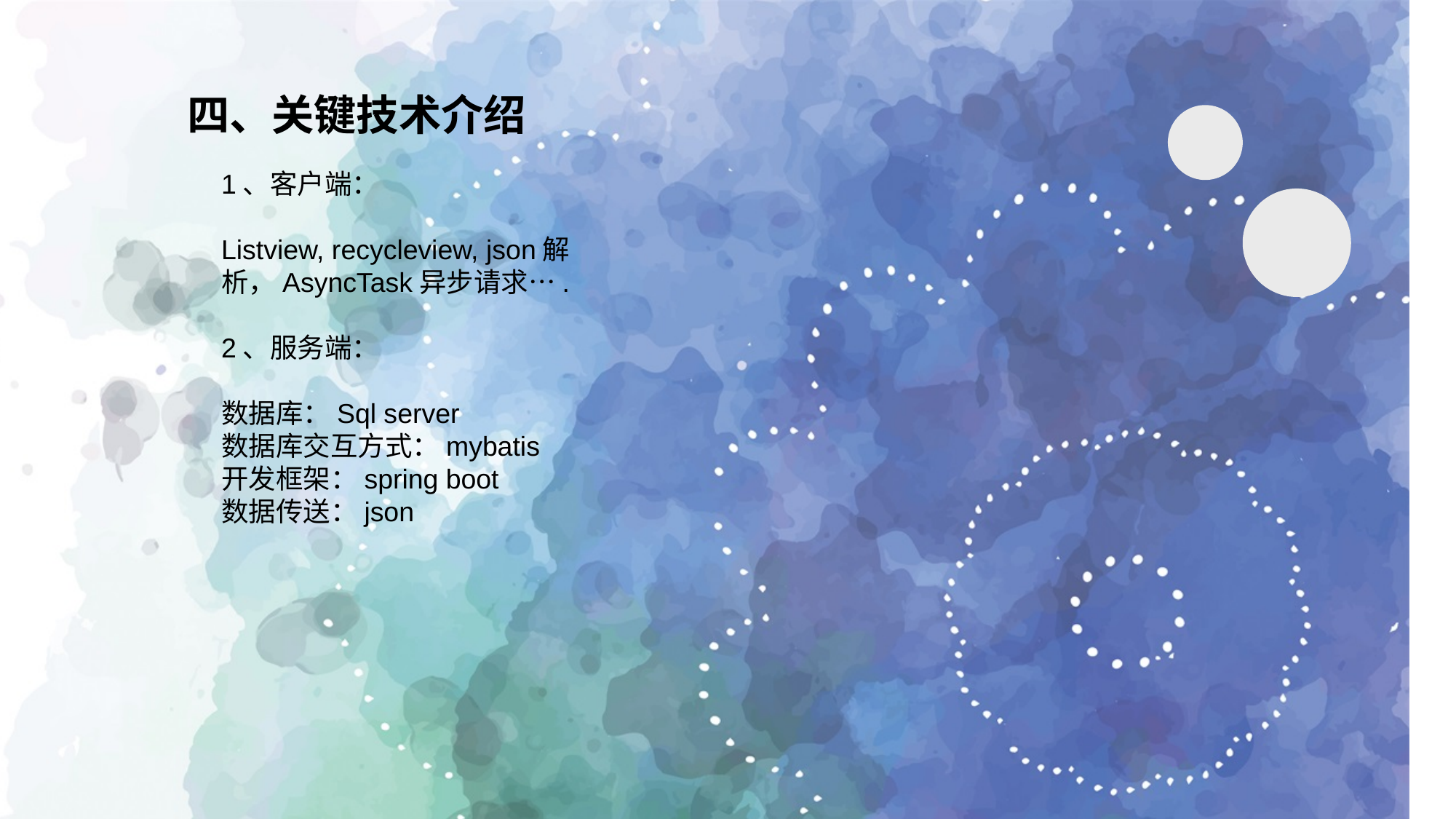

四、关键技术介绍

1、客户端：

Listview, recycleview, json解析，AsyncTask异步请求….

2、服务端：

数据库：Sql server
数据库交互方式：mybatis
开发框架：spring boot
数据传送：json